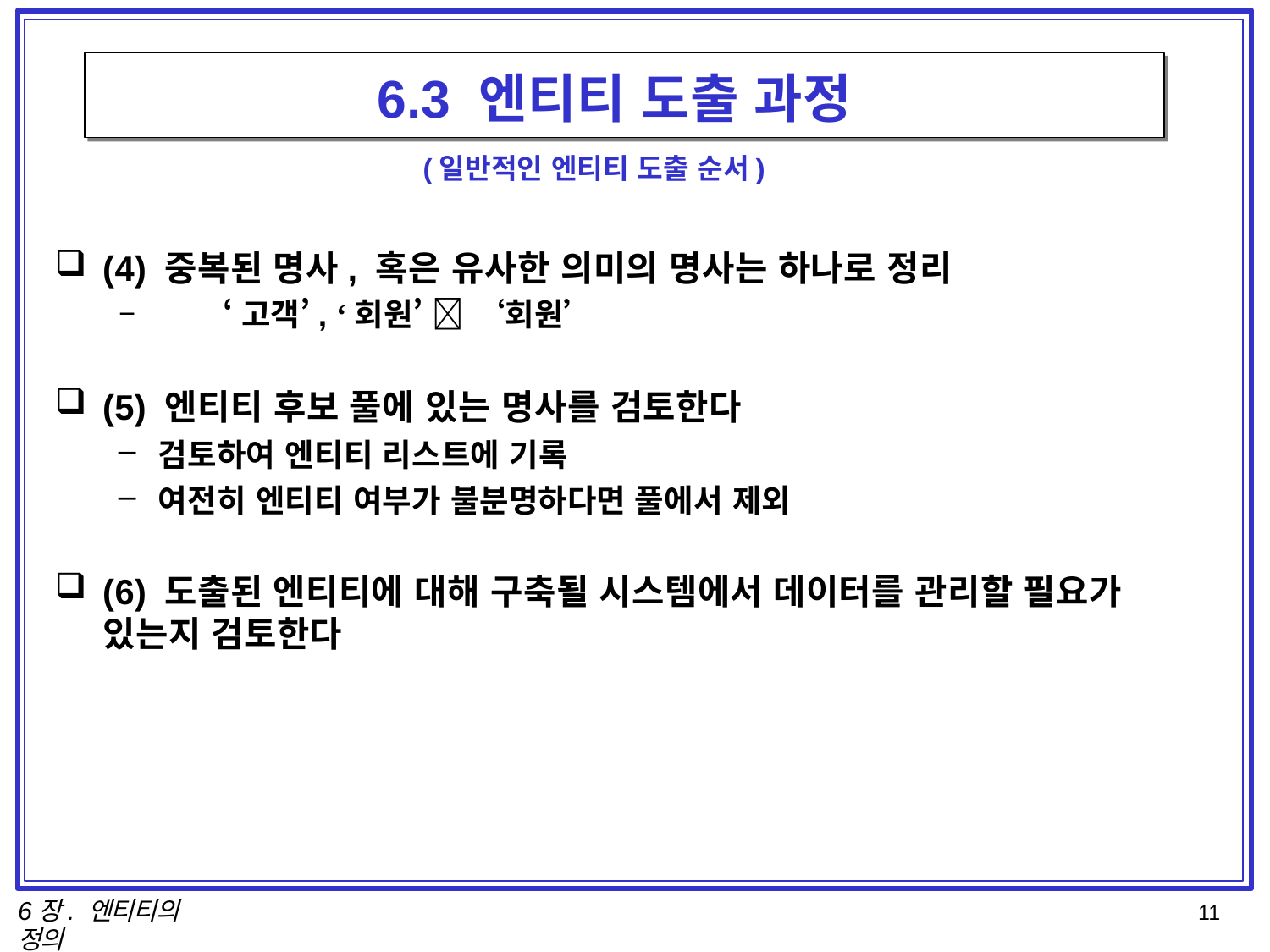

# 6.3 엔티티 도출 과정
(일반적인 엔티티 도출 순서)

(4) 중복된 명사, 혹은 유사한 의미의 명사는 하나로 정리
–	‘고객’, ‘회원’ ⇒ ‘회원’

(5) 엔티티 후보 풀에 있는 명사를 검토한다
검토하여 엔티티 리스트에 기록
여전히 엔티티 여부가 불분명하다면 풀에서 제외

(6) 도출된 엔티티에 대해 구축될 시스템에서 데이터를 관리할 필요가  있는지 검토한다
6장. 엔티티의 정의
11